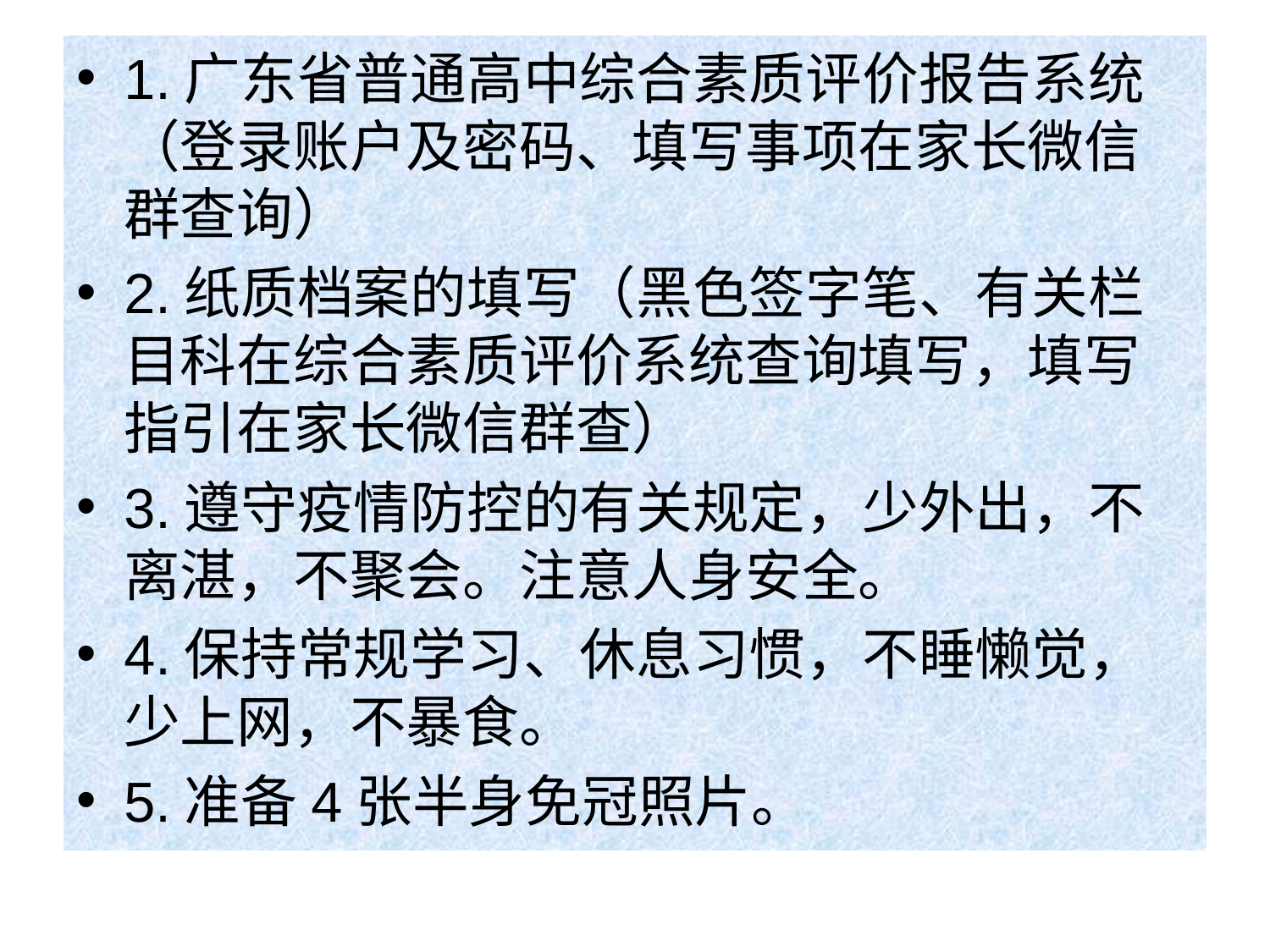

1.广东省普通高中综合素质评价报告系统（登录账户及密码、填写事项在家长微信群查询）
2.纸质档案的填写（黑色签字笔、有关栏目科在综合素质评价系统查询填写，填写指引在家长微信群查）
3.遵守疫情防控的有关规定，少外出，不离湛，不聚会。注意人身安全。
4.保持常规学习、休息习惯，不睡懒觉，少上网，不暴食。
5.准备4张半身免冠照片。